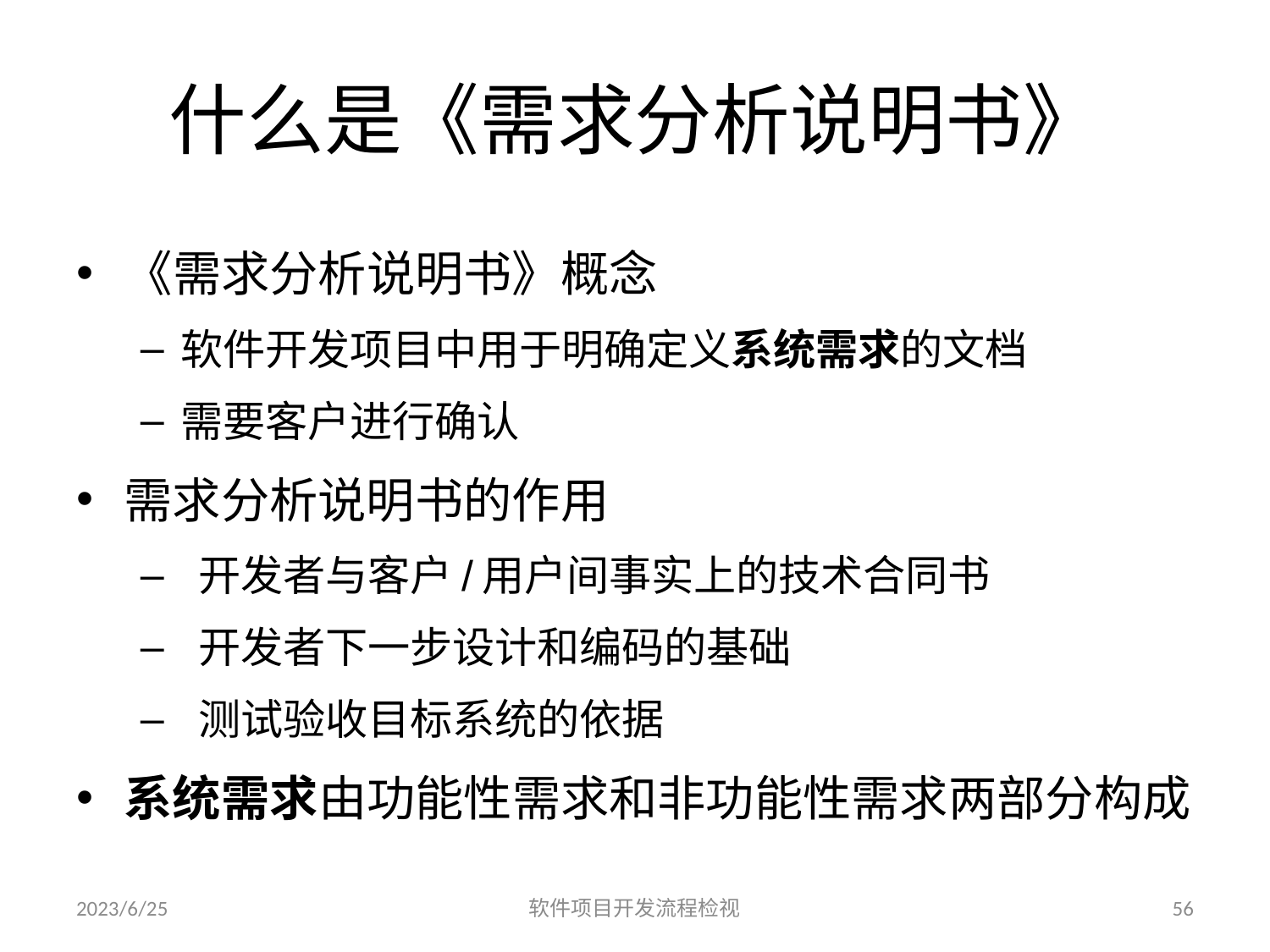

# 什么是《需求分析说明书》
《需求分析说明书》概念
软件开发项目中用于明确定义系统需求的文档
需要客户进行确认
需求分析说明书的作用
 开发者与客户/用户间事实上的技术合同书
 开发者下一步设计和编码的基础
 测试验收目标系统的依据
系统需求由功能性需求和非功能性需求两部分构成

2023/6/25
软件项目开发流程检视
56